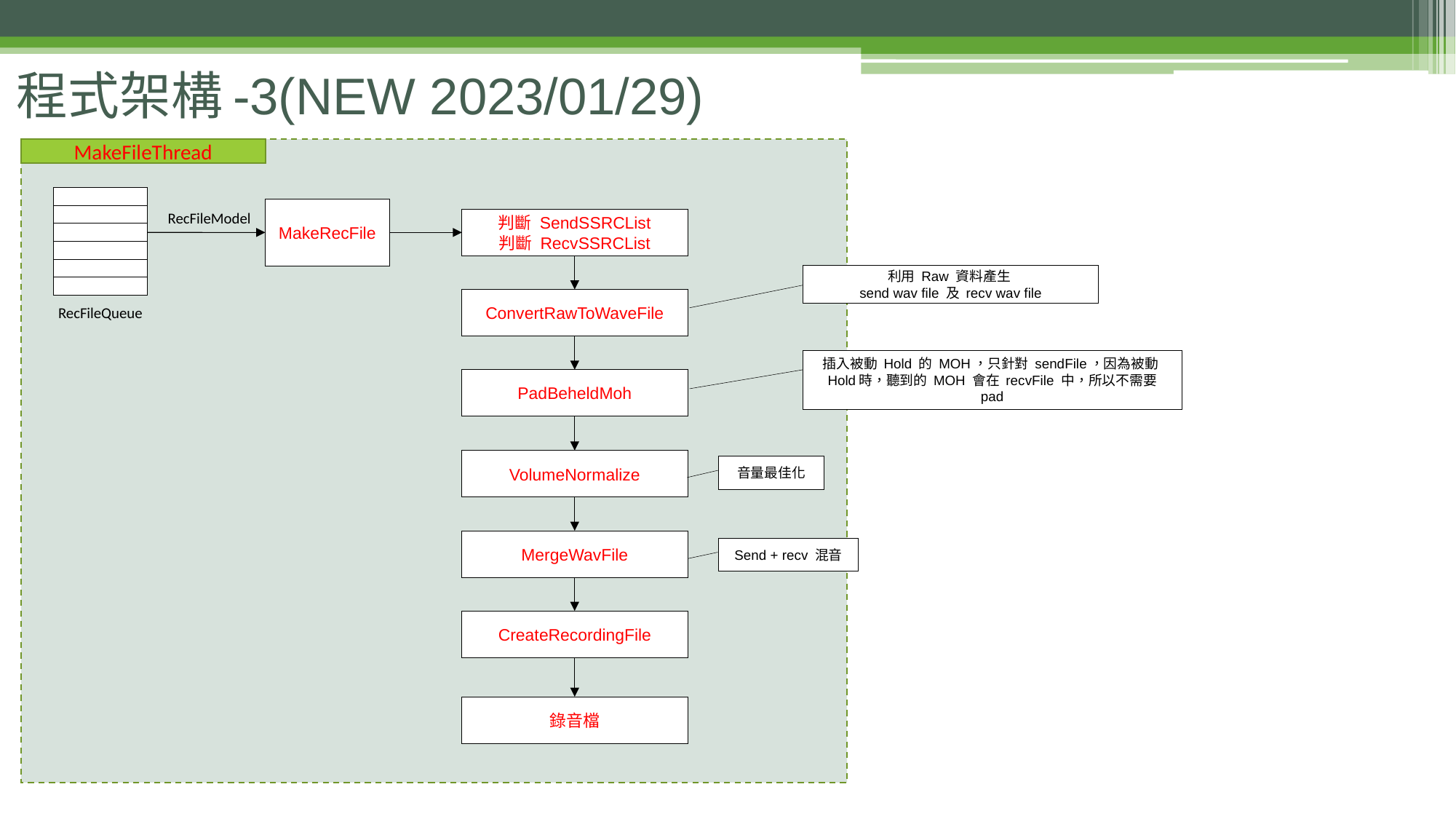

# 程式架構-3(NEW 2023/01/29)

MakeFileThread

MakeRecFile
RecFileModel
判斷 SendSSRCList
判斷 RecvSSRCList
利用 Raw 資料產生
send wav file 及 recv wav file
ConvertRawToWaveFile
RecFileQueue
插入被動 Hold 的 MOH，只針對 sendFile，因為被動Hold時，聽到的 MOH 會在 recvFile 中，所以不需要 pad
PadBeheldMoh
VolumeNormalize
音量最佳化
MergeWavFile
Send + recv 混音
CreateRecordingFile
錄音檔